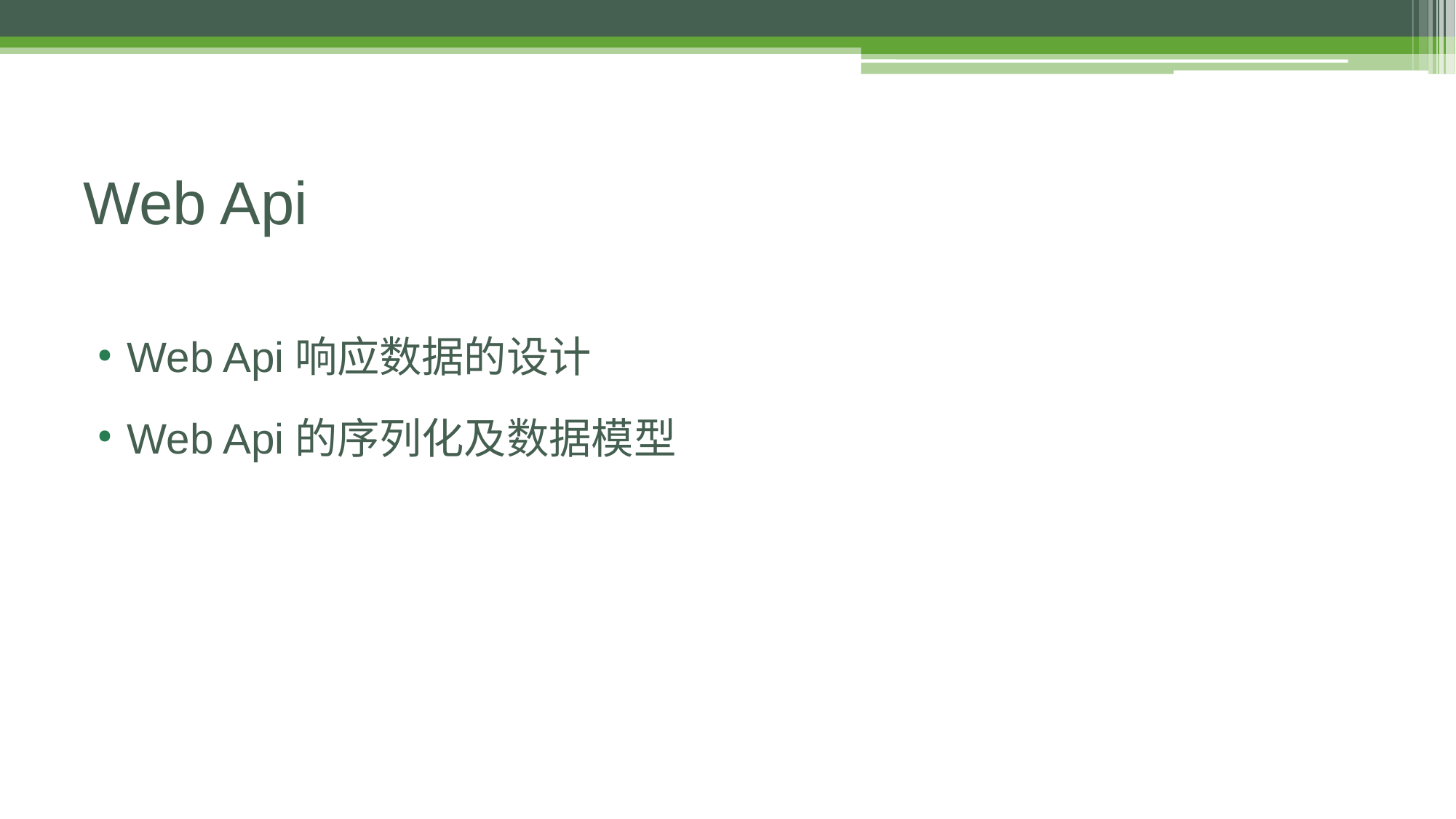

# Web Api
Web Api响应数据的设计
Web Api的序列化及数据模型